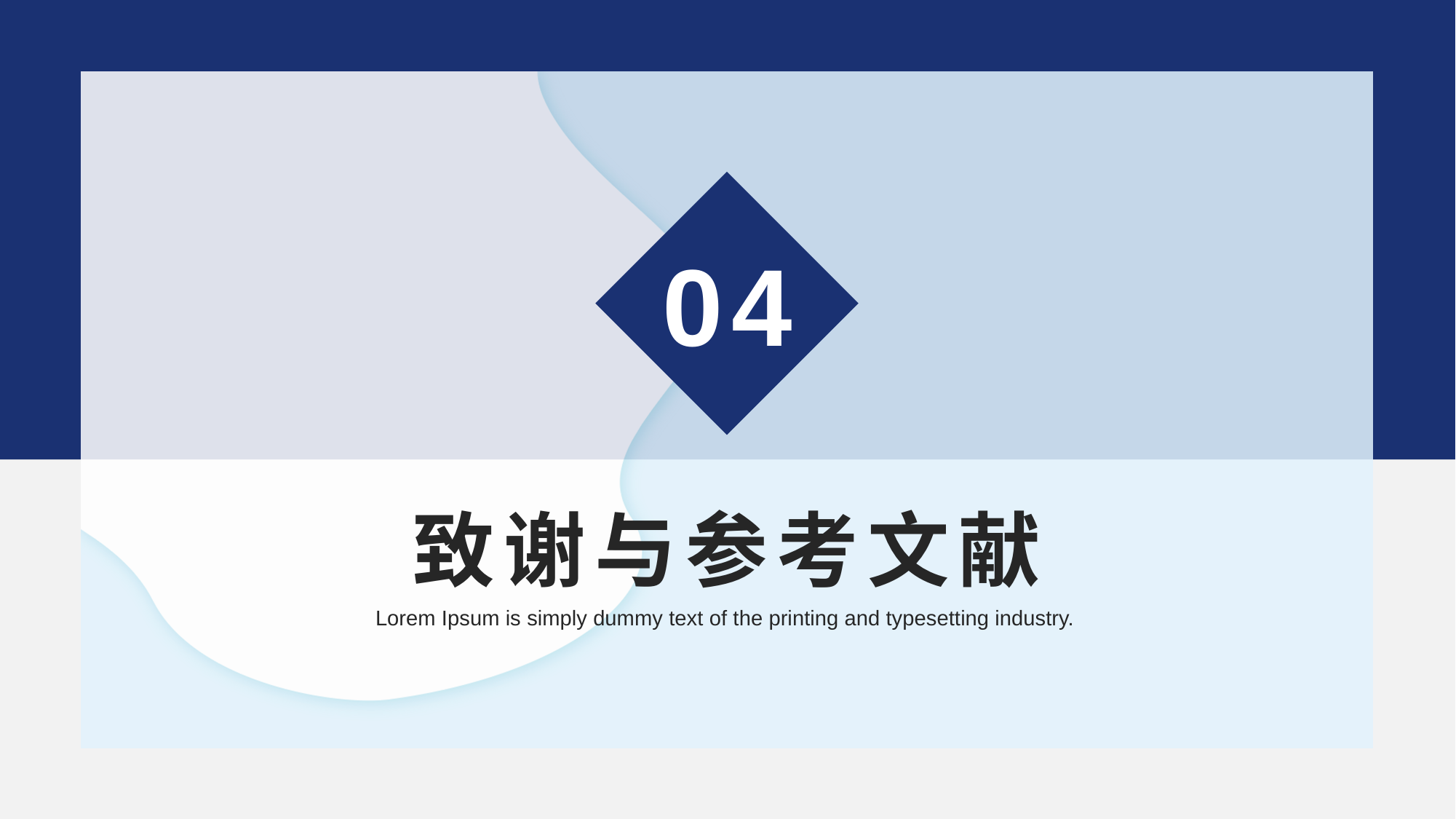

04
致谢与参考文献
Lorem Ipsum is simply dummy text of the printing and typesetting industry.